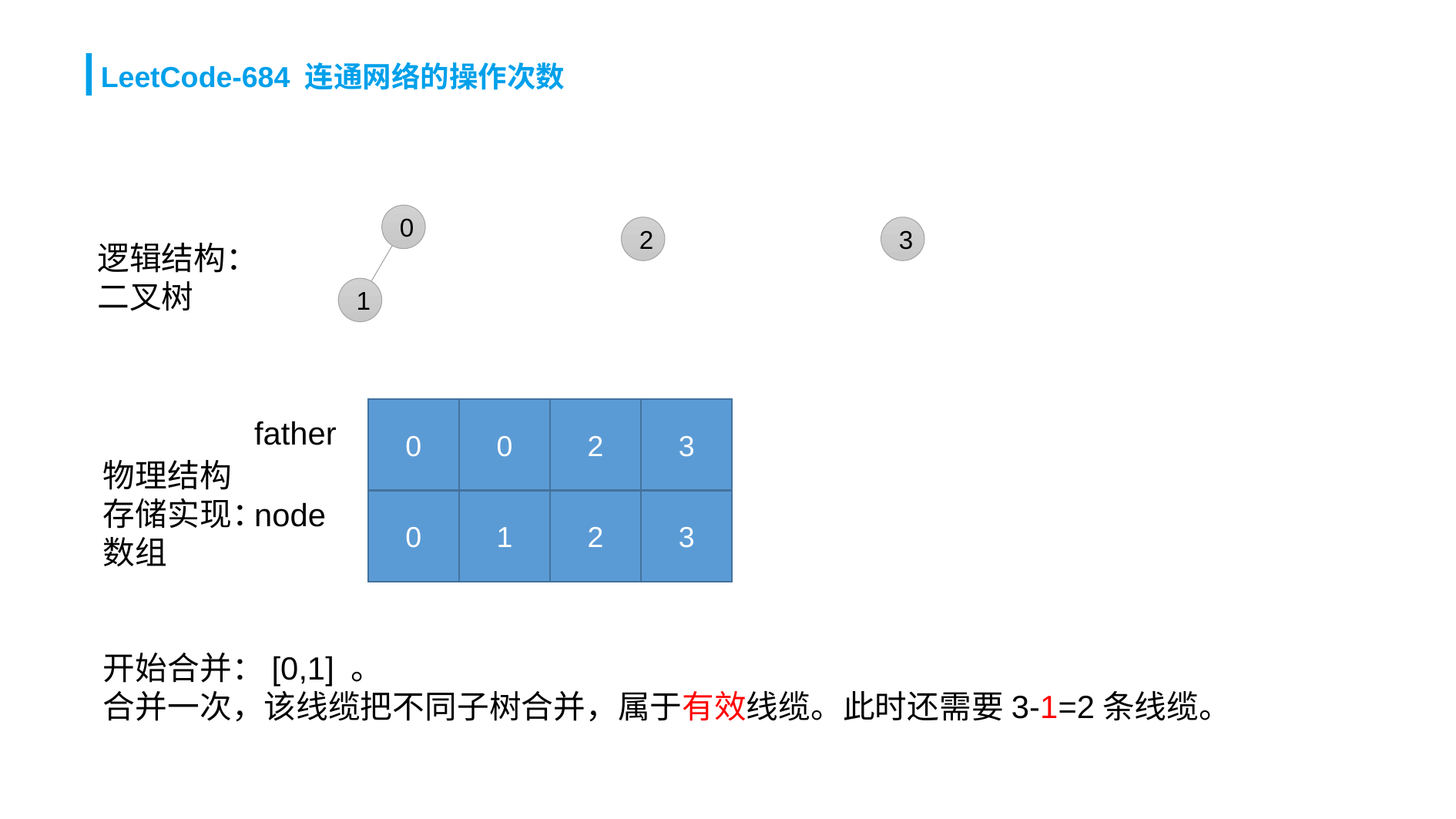

LeetCode-684 连通网络的操作次数
0
2
3
逻辑结构：二叉树
1
0
0
2
3
father
物理结构存储实现：数组
node
0
1
2
3
开始合并：[0,1] 。
合并一次，该线缆把不同子树合并，属于有效线缆。此时还需要3-1=2条线缆。